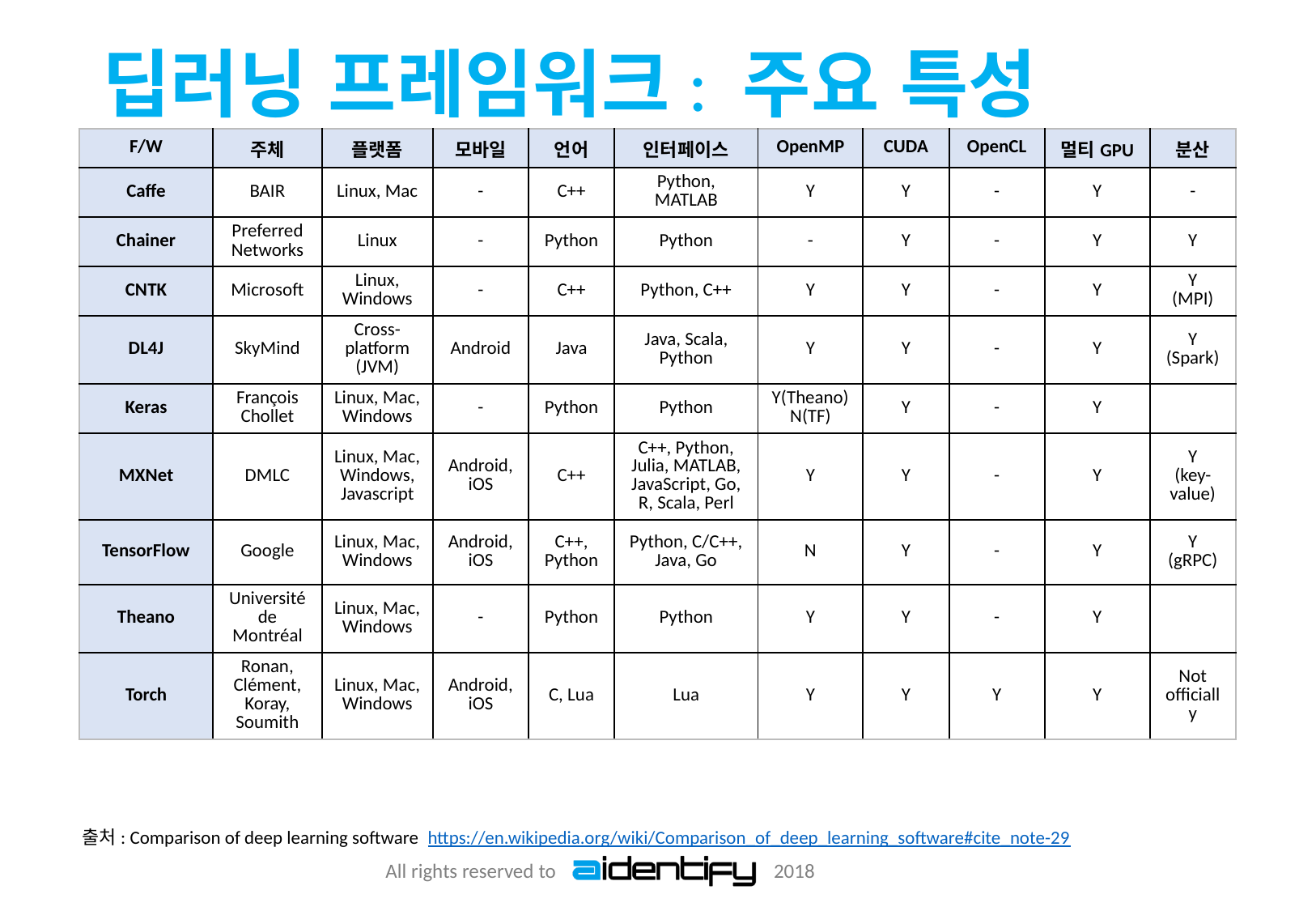

# 딥러닝 프레임워크: 주요 특성
| F/W | 주체 | 플랫폼 | 모바일 | 언어 | 인터페이스 | OpenMP | CUDA | OpenCL | 멀티GPU | 분산 |
| --- | --- | --- | --- | --- | --- | --- | --- | --- | --- | --- |
| Caffe | BAIR | Linux, Mac | - | C++ | Python, MATLAB | Y | Y | - | Y | - |
| Chainer | Preferred Networks | Linux | - | Python | Python | - | Y | - | Y | Y |
| CNTK | Microsoft | Linux, Windows | - | C++ | Python, C++ | Y | Y | - | Y | Y (MPI) |
| DL4J | SkyMind | Cross-platform (JVM) | Android | Java | Java, Scala, Python | Y | Y | - | Y | Y (Spark) |
| Keras | François Chollet | Linux, Mac, Windows | - | Python | Python | Y(Theano) N(TF) | Y | - | Y |  |
| MXNet | DMLC | Linux, Mac, Windows, Javascript | Android, iOS | C++ | C++, Python, Julia, MATLAB, JavaScript, Go, R, Scala, Perl | Y | Y | - | Y | Y (key-value) |
| TensorFlow | Google | Linux, Mac, Windows | Android, iOS | C++, Python | Python, C/C++, Java, Go | N | Y | - | Y | Y (gRPC) |
| Theano | Université de Montréal | Linux, Mac, Windows | - | Python | Python | Y | Y | - | Y |  |
| Torch | Ronan, Clément, Koray, Soumith | Linux, Mac, Windows | Android, iOS | C, Lua | Lua | Y | Y | Y | Y | Not officially |
출처: Comparison of deep learning software  https://en.wikipedia.org/wiki/Comparison_of_deep_learning_software#cite_note-29